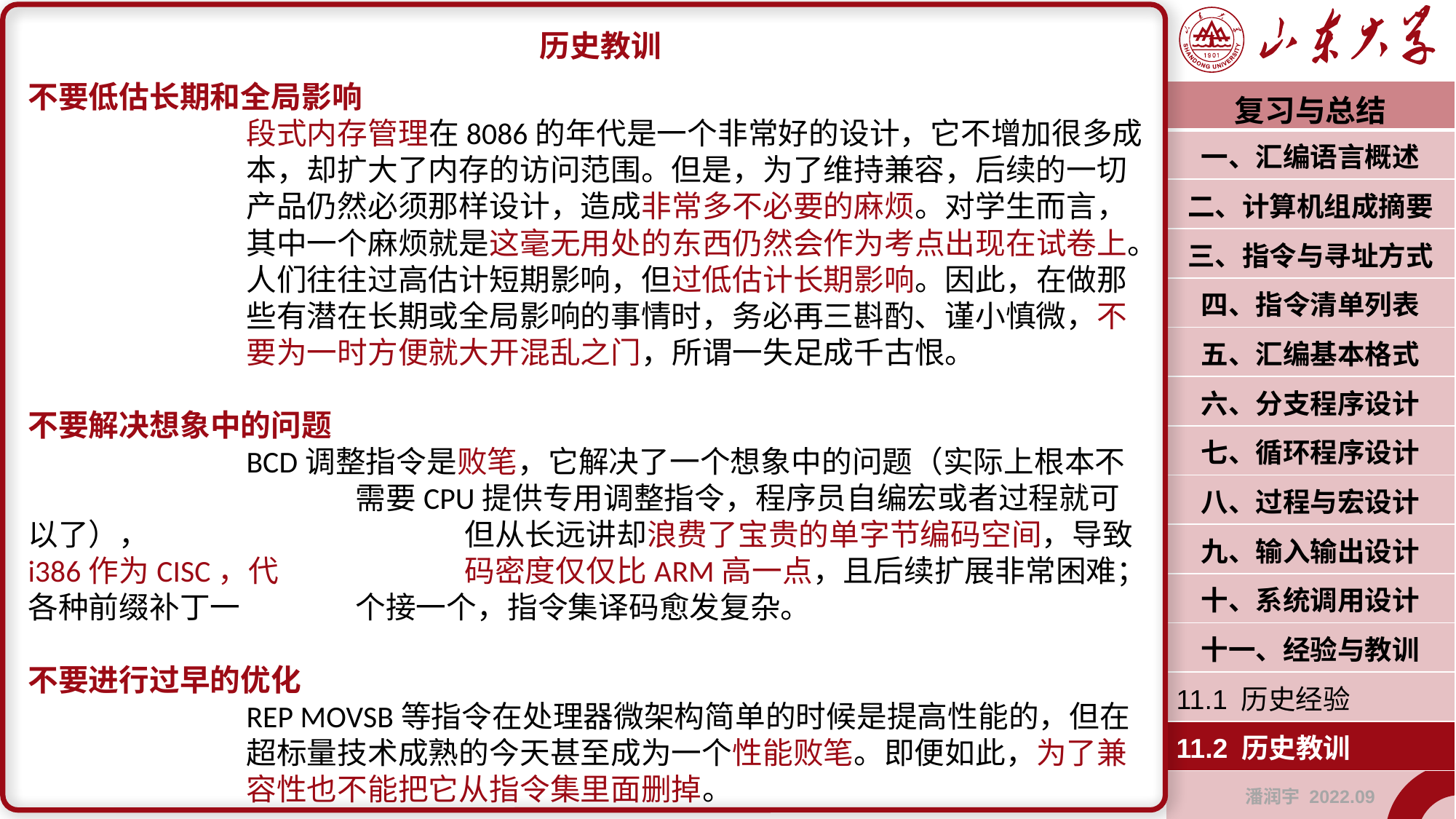

历史教训
不要低估长期和全局影响
		段式内存管理在8086的年代是一个非常好的设计，它不增加很多成		本，却扩大了内存的访问范围。但是，为了维持兼容，后续的一切		产品仍然必须那样设计，造成非常多不必要的麻烦。对学生而言，		其中一个麻烦就是这毫无用处的东西仍然会作为考点出现在试卷上。		人们往往过高估计短期影响，但过低估计长期影响。因此，在做那		些有潜在长期或全局影响的事情时，务必再三斟酌、谨小慎微，不		要为一时方便就大开混乱之门，所谓一失足成千古恨。

不要解决想象中的问题
		BCD调整指令是败笔，它解决了一个想象中的问题（实际上根本不			需要CPU提供专用调整指令，程序员自编宏或者过程就可以了），			但从长远讲却浪费了宝贵的单字节编码空间，导致i386作为CISC，代		码密度仅仅比ARM高一点，且后续扩展非常困难；各种前缀补丁一		个接一个，指令集译码愈发复杂。

不要进行过早的优化
		REP MOVSB等指令在处理器微架构简单的时候是提高性能的，但在		超标量技术成熟的今天甚至成为一个性能败笔。即便如此，为了兼		容性也不能把它从指令集里面删掉。
| 复习与总结 |
| --- |
| 一、汇编语言概述 |
| 二、计算机组成摘要 |
| 三、指令与寻址方式 |
| 四、指令清单列表 |
| 五、汇编基本格式 |
| 六、分支程序设计 |
| 七、循环程序设计 |
| 八、过程与宏设计 |
| 九、输入输出设计 |
| 十、系统调用设计 |
| 十一、经验与教训 |
| 11.1 历史经验 |
| 11.2 历史教训 |
| 潘润宇 2022.09 |